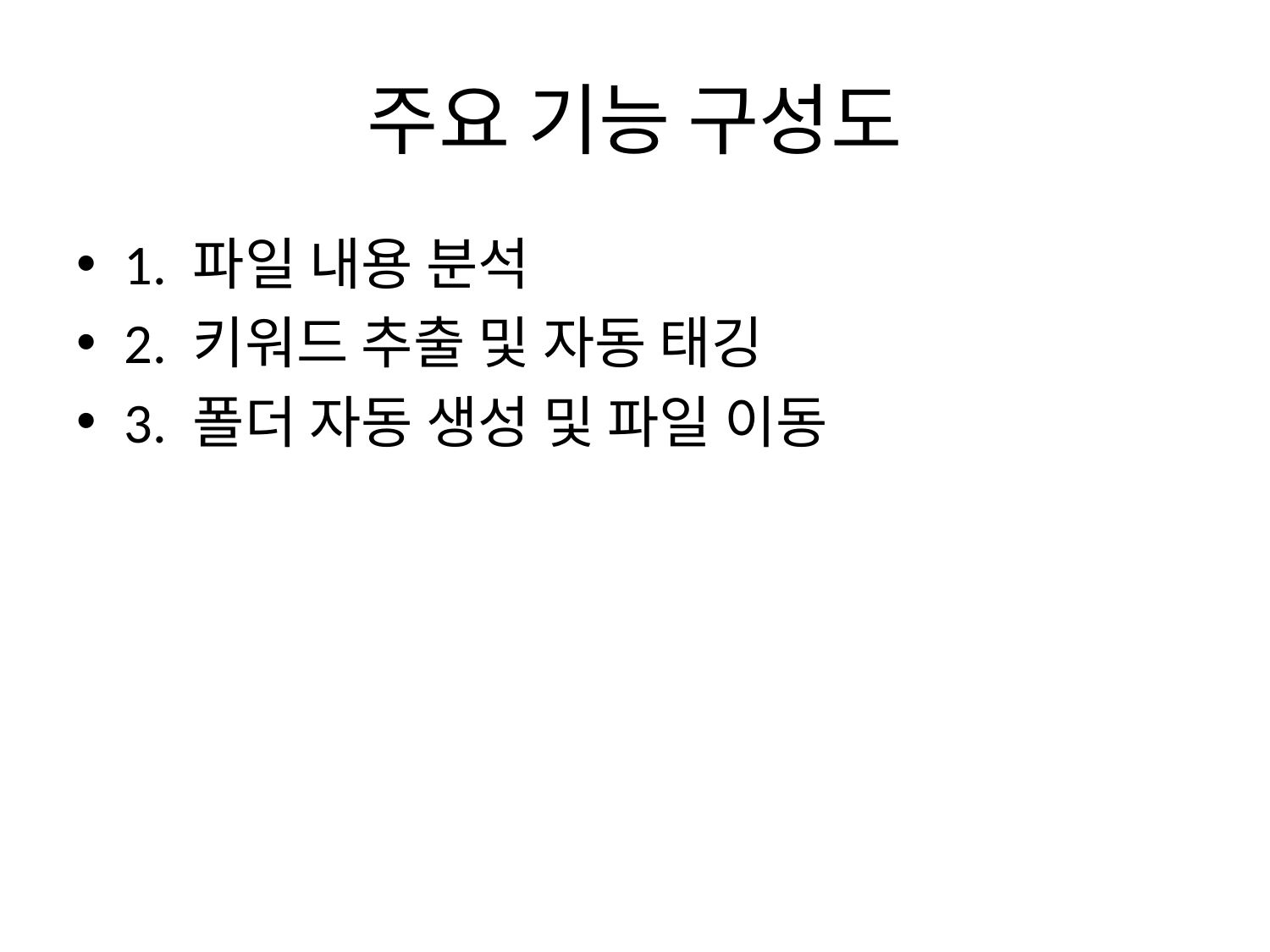

# 주요 기능 구성도
1. 파일 내용 분석
2. 키워드 추출 및 자동 태깅
3. 폴더 자동 생성 및 파일 이동